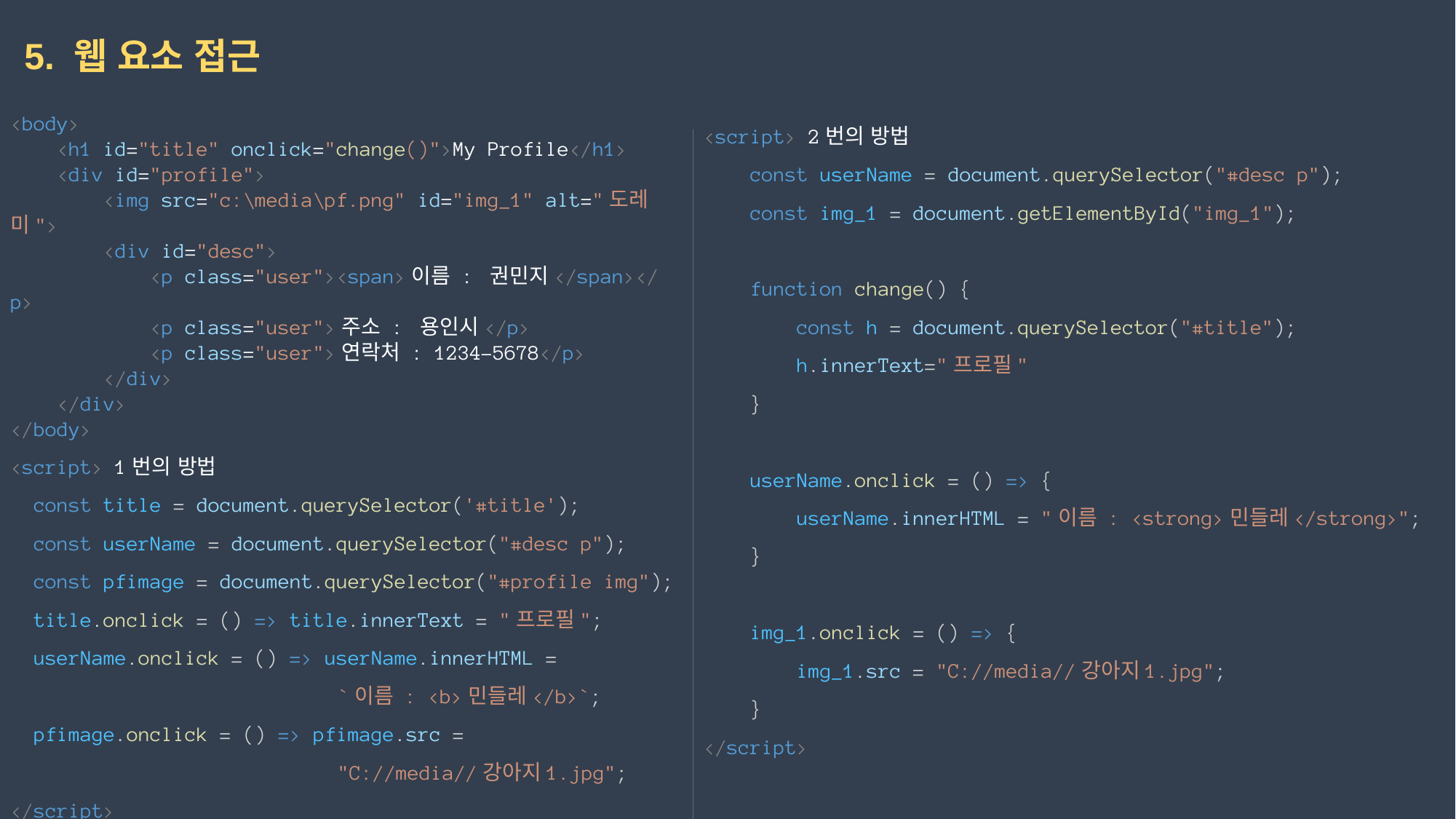

5. 웹 요소 접근
<body>
    <h1 id="title" onclick="change()">My Profile</h1>
    <div id="profile">
        <img src="c:\media\pf.png" id="img_1" alt="도레미">
        <div id="desc">
            <p class="user"><span>이름 : 권민지</span></p>
            <p class="user">주소 : 용인시</p>
            <p class="user">연락처 : 1234-5678</p>
        </div>
    </div>
</body>
<script> 1번의 방법
  const title = document.querySelector('#title');
  const userName = document.querySelector("#desc p");
  const pfimage = document.querySelector("#profile img");
  title.onclick = () => title.innerText = "프로필";
  userName.onclick = () => userName.innerHTML =
 			`이름 : <b>민들레</b>`;
  pfimage.onclick = () => pfimage.src =
			"C://media//강아지1.jpg";
</script>
<script> 2번의 방법
    const userName = document.querySelector("#desc p");
    const img_1 = document.getElementById("img_1");
    function change() {
        const h = document.querySelector("#title");
        h.innerText="프로필"
    }

    userName.onclick = () => {
        userName.innerHTML = "이름 : <strong>민들레</strong>";
    }
    img_1.onclick = () => {
        img_1.src = "C://media//강아지1.jpg";
    }
</script>
2023-03-17
권민지